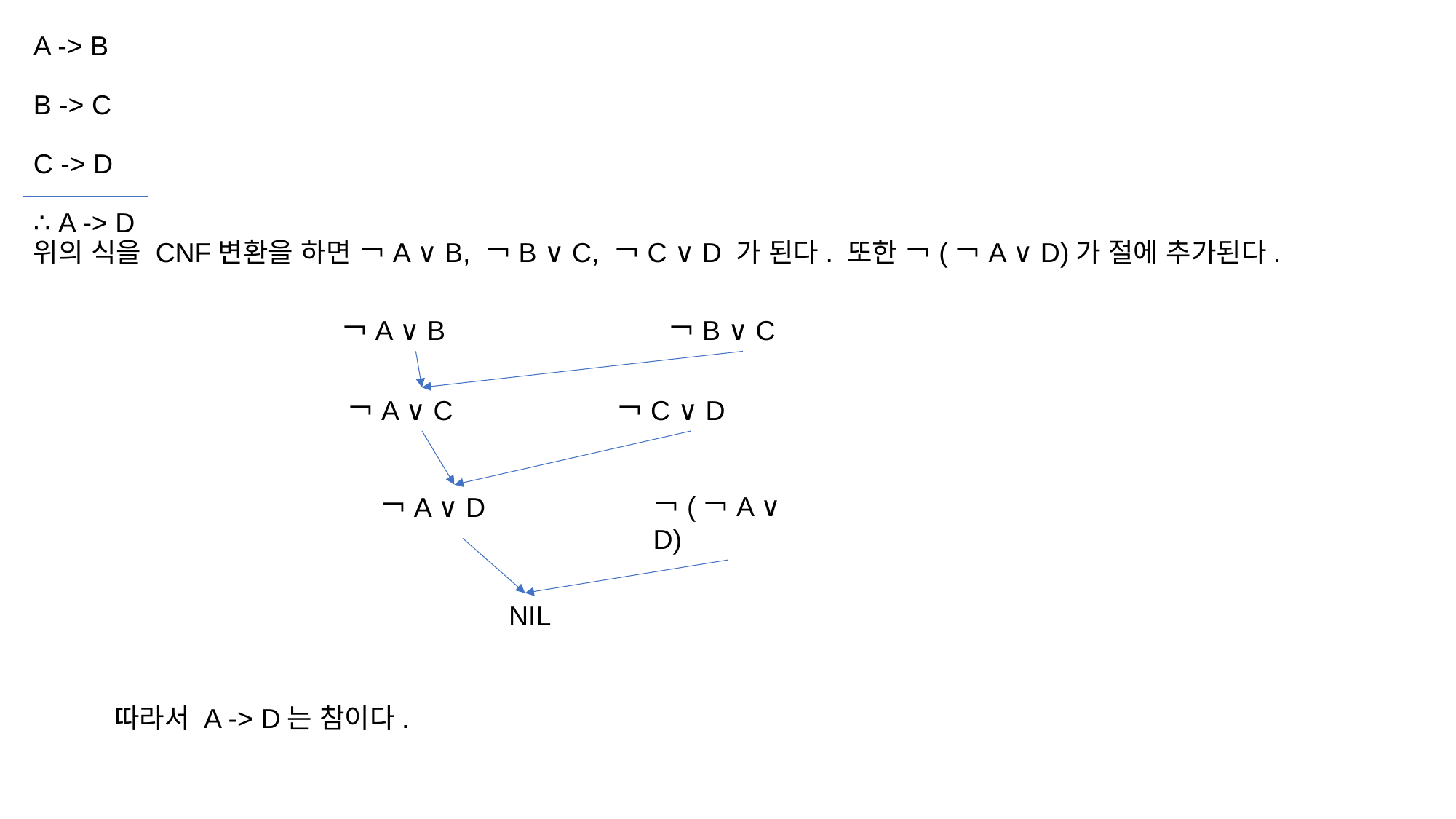

A -> B

B -> C

C -> D

∴ A -> D
위의 식을 CNF변환을 하면 ￢A ∨ B, ￢B ∨ C, ￢C ∨ D 가 된다. 또한 ￢(￢A ∨ D)가 절에 추가된다.

￢A ∨ B
￢B ∨ C
￢A ∨ C
￢C ∨ D
￢(￢A ∨ D)
￢A ∨ D
NIL
따라서 A -> D는 참이다.